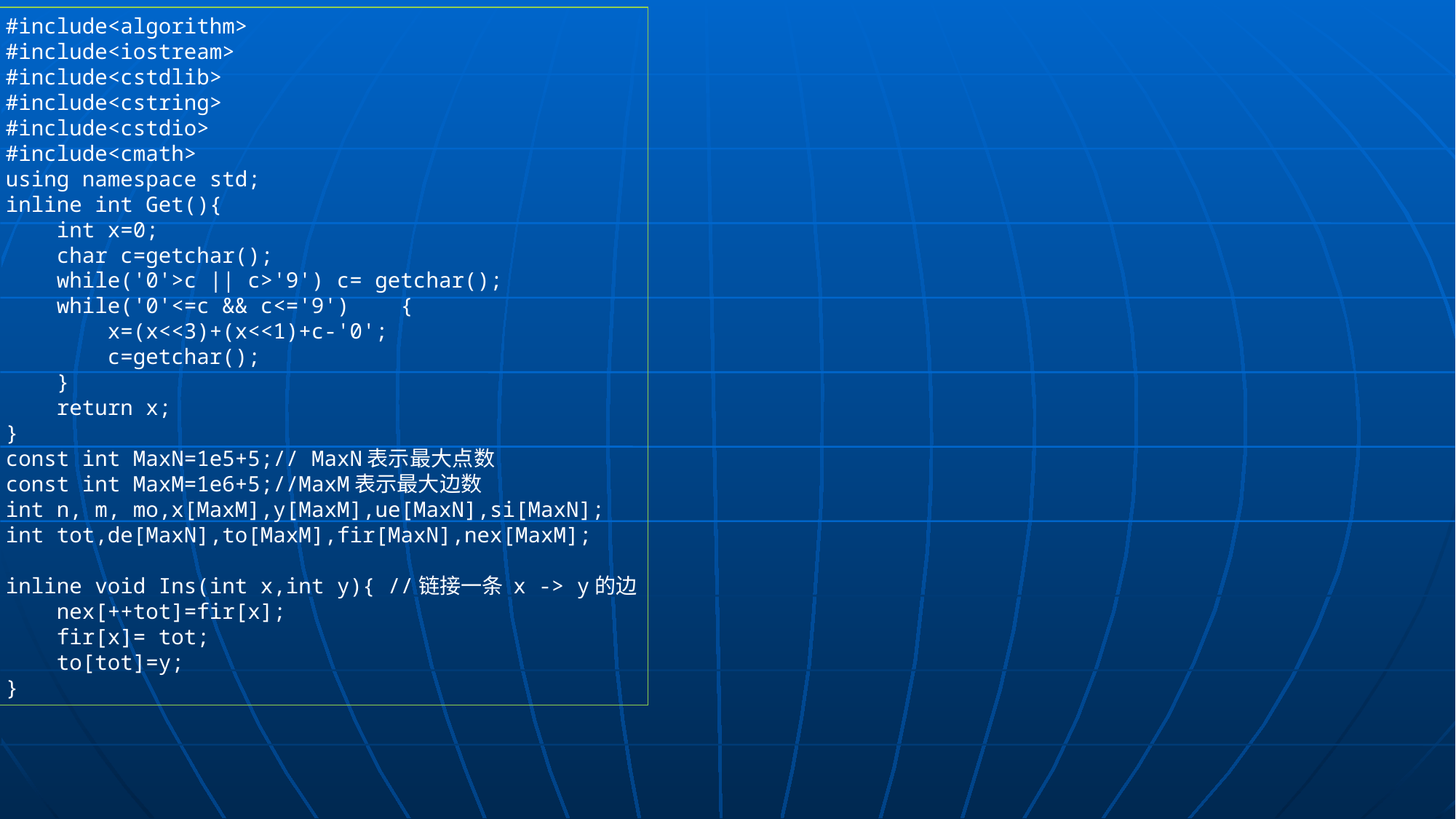

#include<algorithm>
#include<iostream>
#include<cstdlib>
#include<cstring>
#include<cstdio>
#include<cmath>
using namespace std;
inline int Get(){
    int x=0;
    char c=getchar();
    while('0'>c || c>'9') c= getchar();
    while('0'<=c && c<='9')    {
        x=(x<<3)+(x<<1)+c-'0';
        c=getchar();
    }
    return x;
}
const int MaxN=1e5+5;// MaxN表示最大点数
const int MaxM=1e6+5;//MaxM表示最大边数
int n, m, mo,x[MaxM],y[MaxM],ue[MaxN],si[MaxN];
int tot,de[MaxN],to[MaxM],fir[MaxN],nex[MaxM];

inline void Ins(int x,int y){ //链接一条 x -> y的边
    nex[++tot]=fir[x];
    fir[x]= tot;
    to[tot]=y;
}